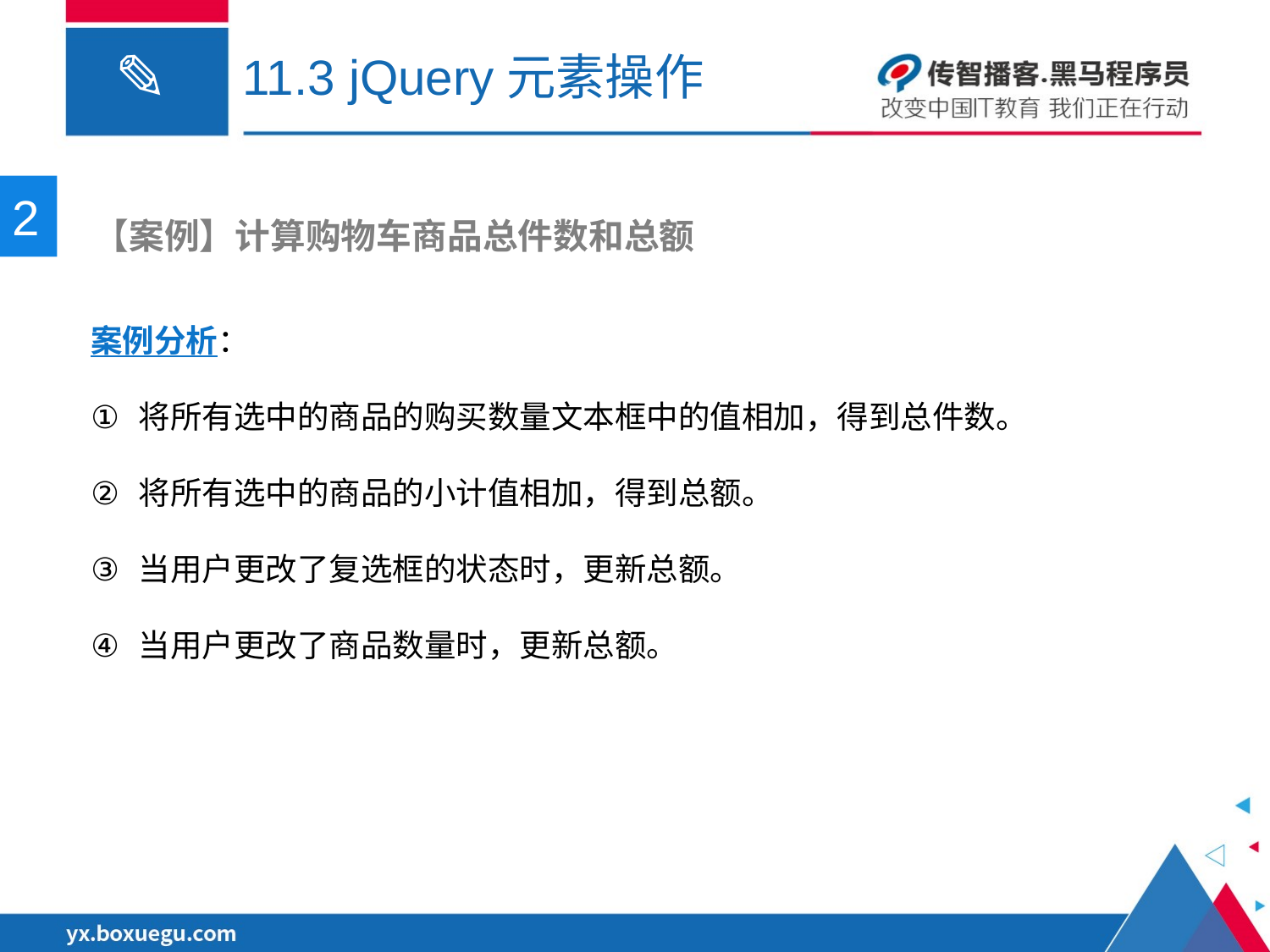

# 11.3 jQuery元素操作

2
  【案例】计算购物车商品总件数和总额
案例分析：
将所有选中的商品的购买数量文本框中的值相加，得到总件数。
将所有选中的商品的小计值相加，得到总额。
当用户更改了复选框的状态时，更新总额。
当用户更改了商品数量时，更新总额。